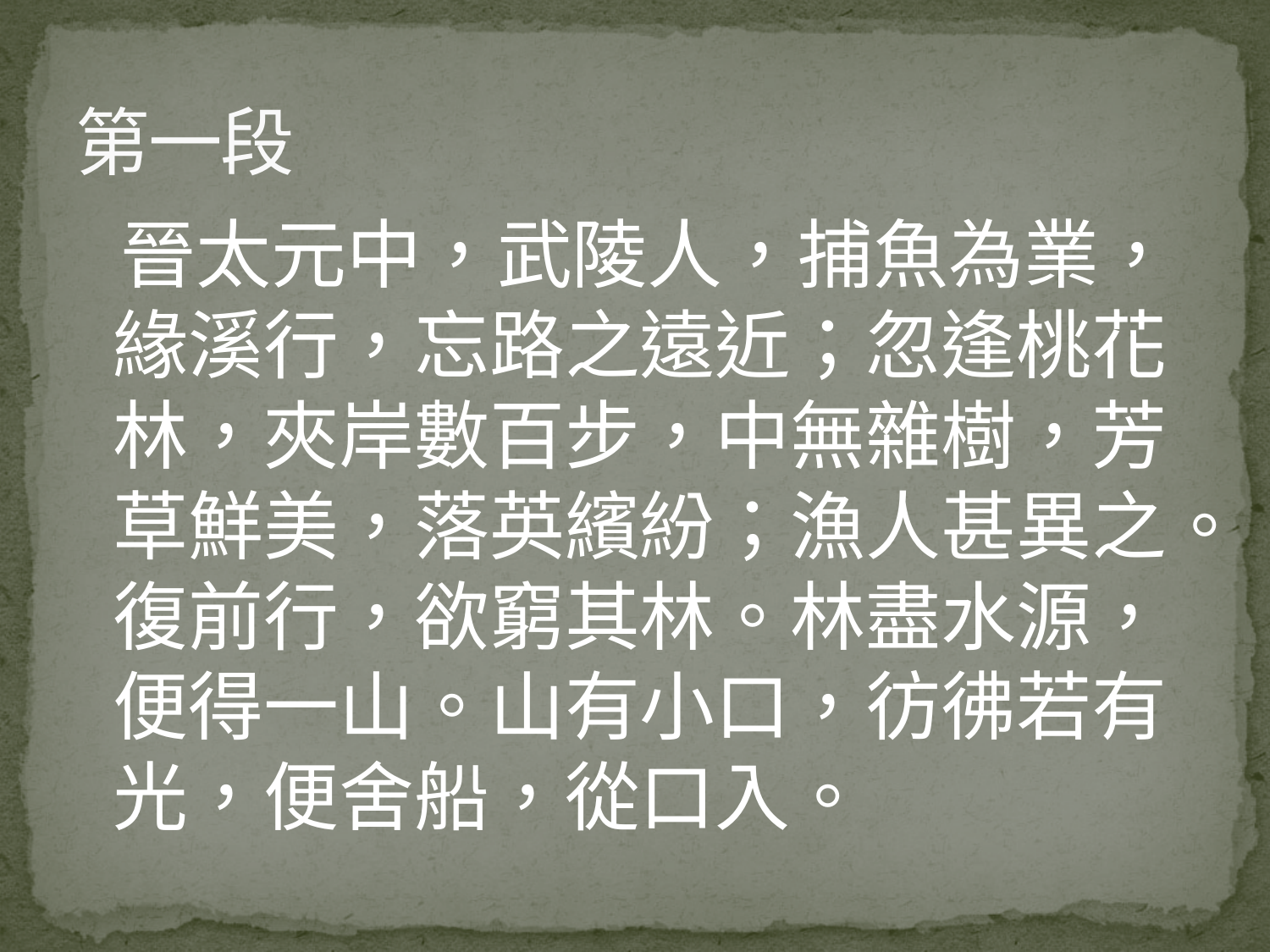

# 第一段
　晉太元中，武陵人，捕魚為業，緣溪行，忘路之遠近；忽逢桃花林，夾岸數百步，中無雜樹，芳草鮮美，落英繽紛；漁人甚異之。復前行，欲窮其林。林盡水源，便得一山。山有小口，彷彿若有光，便舍船，從口入。